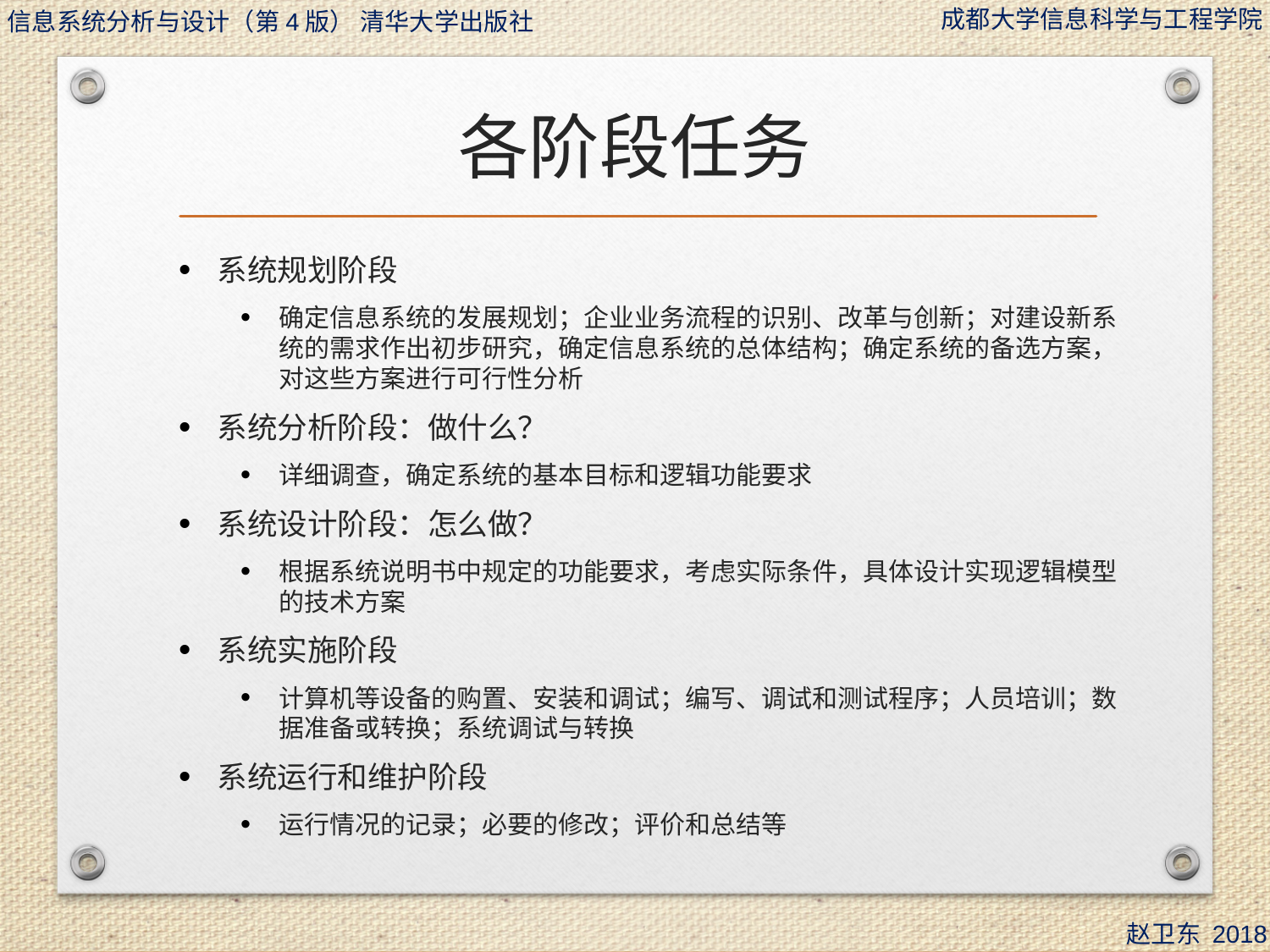

# 各阶段任务
系统规划阶段
确定信息系统的发展规划；企业业务流程的识别、改革与创新；对建设新系统的需求作出初步研究，确定信息系统的总体结构；确定系统的备选方案，对这些方案进行可行性分析
系统分析阶段：做什么？
详细调查，确定系统的基本目标和逻辑功能要求
系统设计阶段：怎么做？
根据系统说明书中规定的功能要求，考虑实际条件，具体设计实现逻辑模型的技术方案
系统实施阶段
计算机等设备的购置、安装和调试；编写、调试和测试程序；人员培训；数据准备或转换；系统调试与转换
系统运行和维护阶段
运行情况的记录；必要的修改；评价和总结等